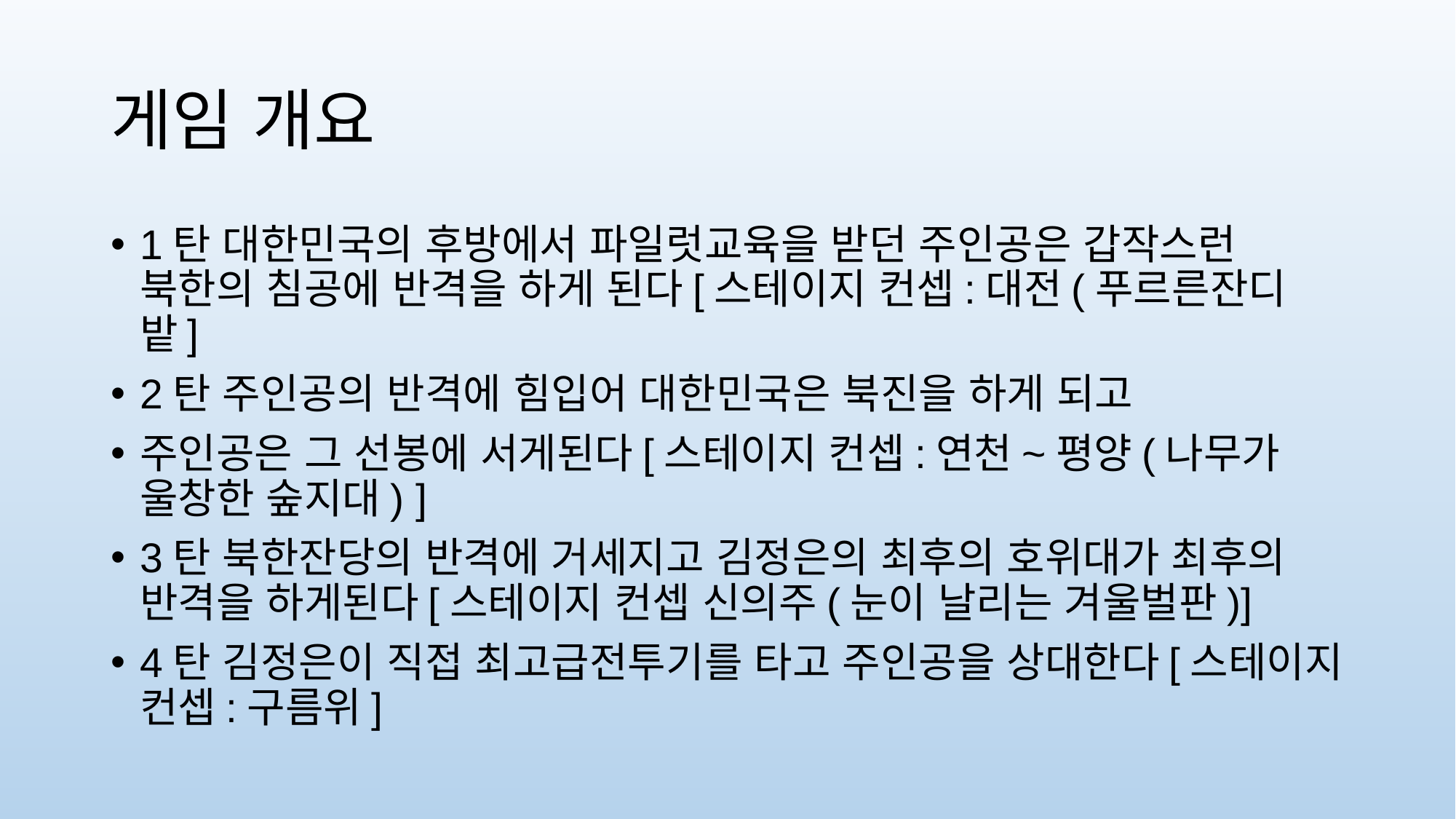

# 게임 개요
1탄 대한민국의 후방에서 파일럿교육을 받던 주인공은 갑작스런 북한의 침공에 반격을 하게 된다[스테이지 컨셉:대전(푸르른잔디밭]
2탄 주인공의 반격에 힘입어 대한민국은 북진을 하게 되고
주인공은 그 선봉에 서게된다[스테이지 컨셉:연천~평양(나무가 울창한 숲지대) ]
3탄 북한잔당의 반격에 거세지고 김정은의 최후의 호위대가 최후의 반격을 하게된다[스테이지 컨셉 신의주(눈이 날리는 겨울벌판)]
4탄 김정은이 직접 최고급전투기를 타고 주인공을 상대한다[스테이지 컨셉:구름위]